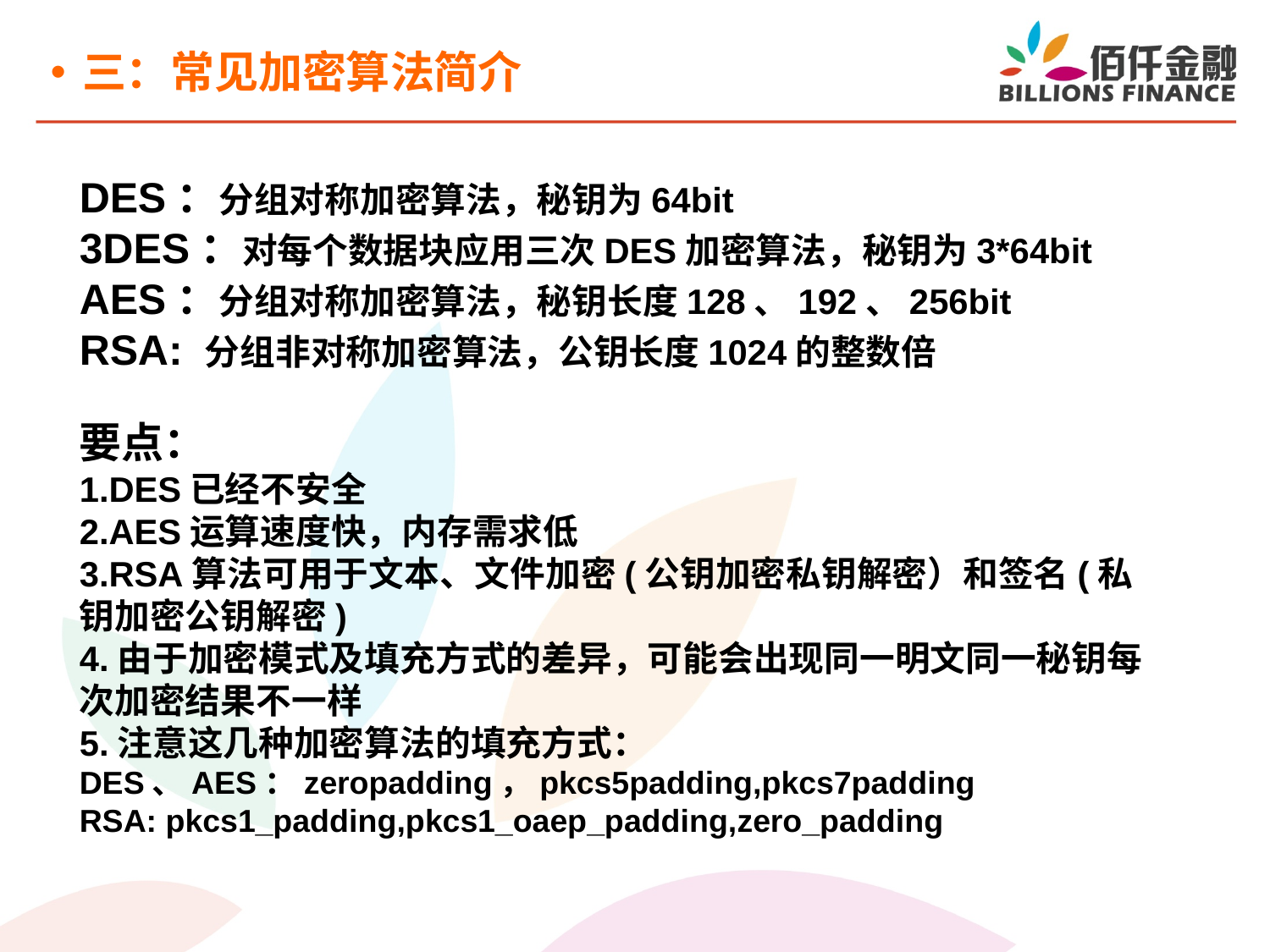

三：常见加密算法简介
DES：分组对称加密算法，秘钥为64bit
3DES：对每个数据块应用三次DES加密算法，秘钥为3*64bit
AES：分组对称加密算法，秘钥长度128、192、256bit
RSA: 分组非对称加密算法，公钥长度1024的整数倍

要点：
1.DES已经不安全
2.AES运算速度快，内存需求低
3.RSA算法可用于文本、文件加密(公钥加密私钥解密）和签名(私钥加密公钥解密)
4.由于加密模式及填充方式的差异，可能会出现同一明文同一秘钥每次加密结果不一样
5.注意这几种加密算法的填充方式：
DES、AES：zeropadding，pkcs5padding,pkcs7padding
RSA: pkcs1_padding,pkcs1_oaep_padding,zero_padding